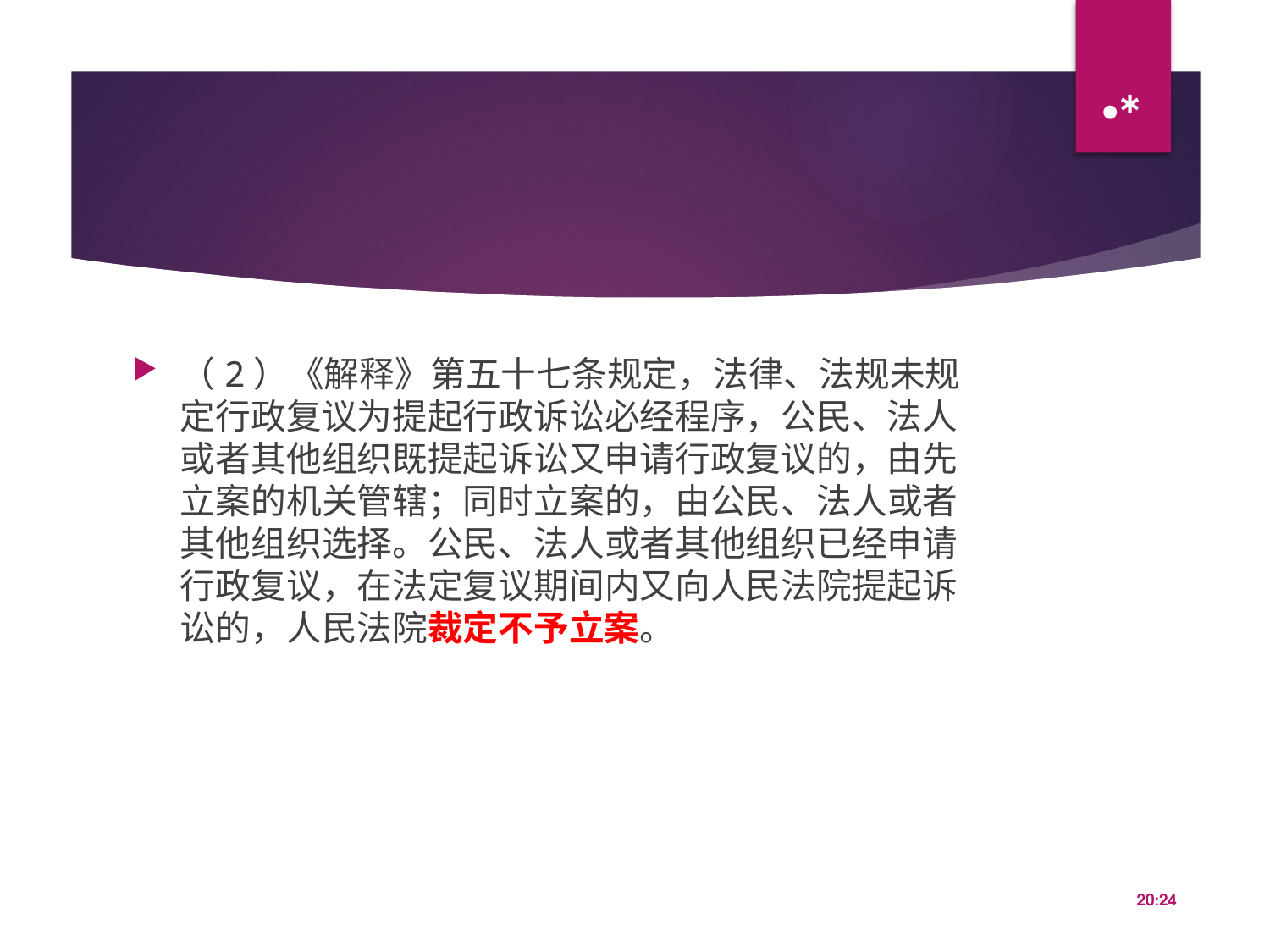

*
#
（2）《解释》第五十七条规定，法律、法规未规定行政复议为提起行政诉讼必经程序，公民、法人或者其他组织既提起诉讼又申请行政复议的，由先立案的机关管辖；同时立案的，由公民、法人或者其他组织选择。公民、法人或者其他组织已经申请行政复议，在法定复议期间内又向人民法院提起诉讼的，人民法院裁定不予立案。

20:24